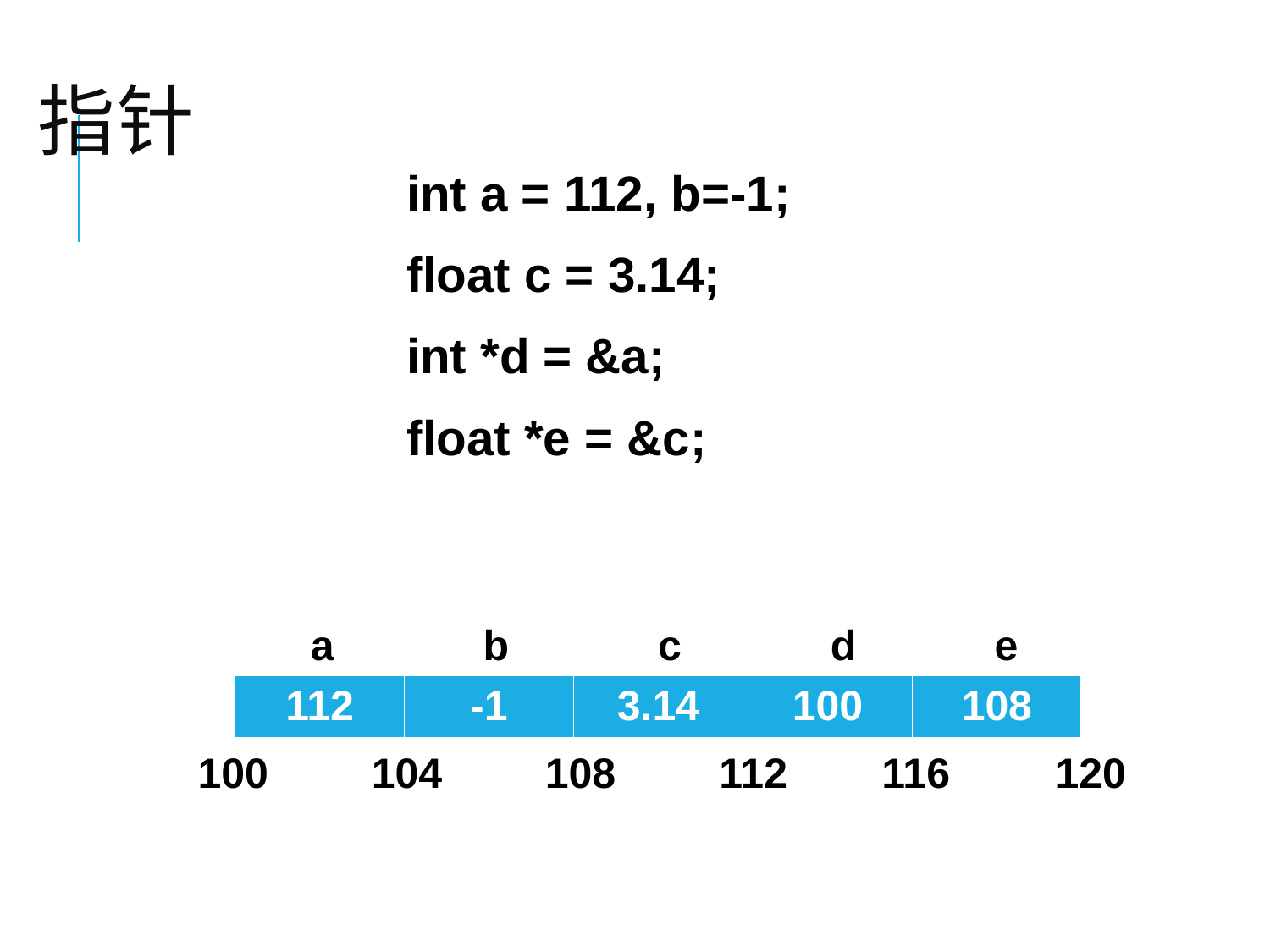

# 指针
int a = 112, b=-1;
float c = 3.14;
int *d = &a;
float *e = &c;

b
d
a
c
e
| 112 | -1 | 3.14 | 100 | 108 |
| --- | --- | --- | --- | --- |
|  |  |  |  |  |
| --- | --- | --- | --- | --- |
104
112
120
100
108
116